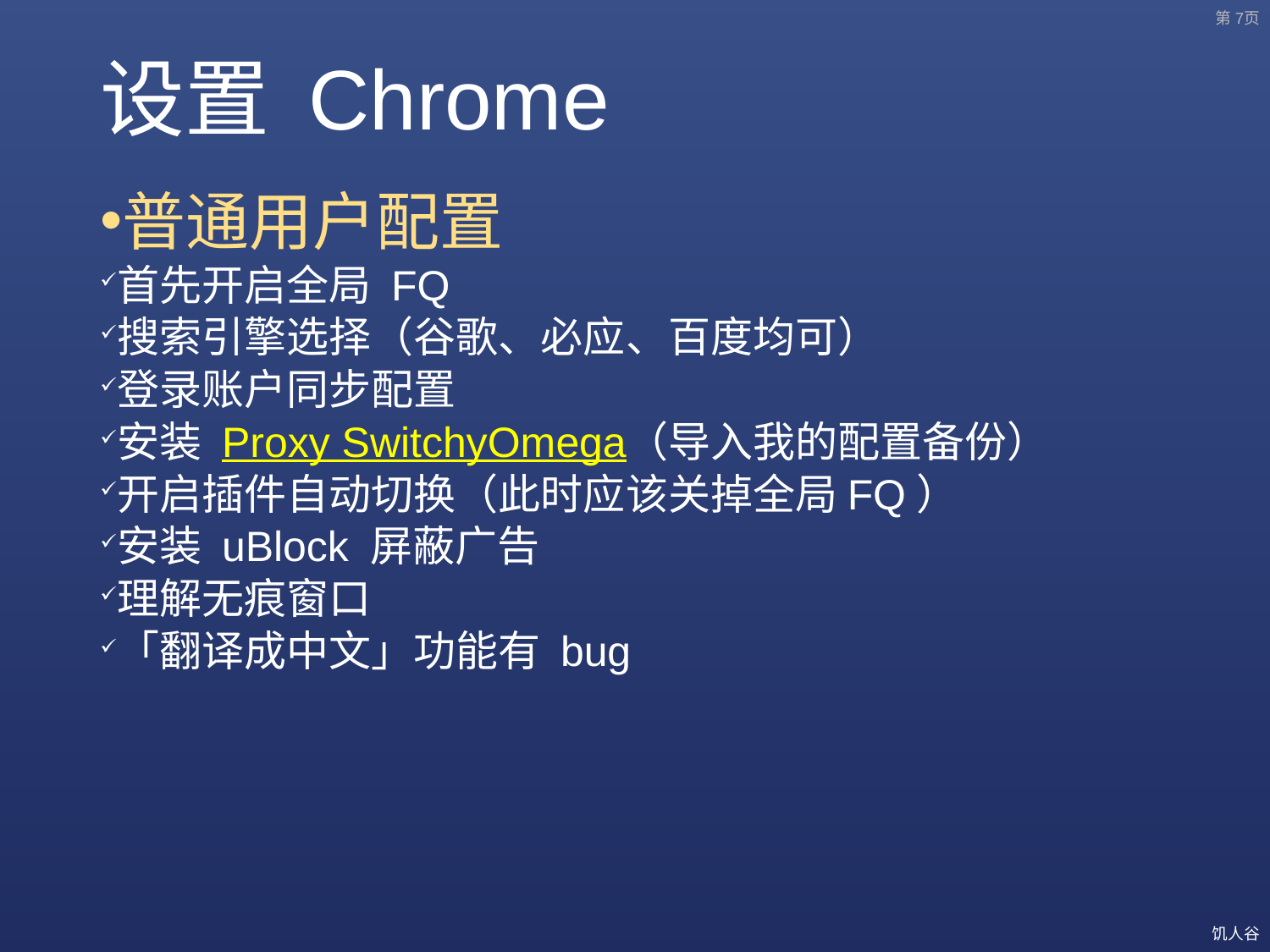

第7页
# 设置 Chrome
普通用户配置
首先开启全局 FQ
搜索引擎选择（谷歌、必应、百度均可）
登录账户同步配置
安装 Proxy SwitchyOmega（导入我的配置备份）
开启插件自动切换（此时应该关掉全局FQ）
安装 uBlock 屏蔽广告
理解无痕窗口
「翻译成中文」功能有 bug
饥人谷